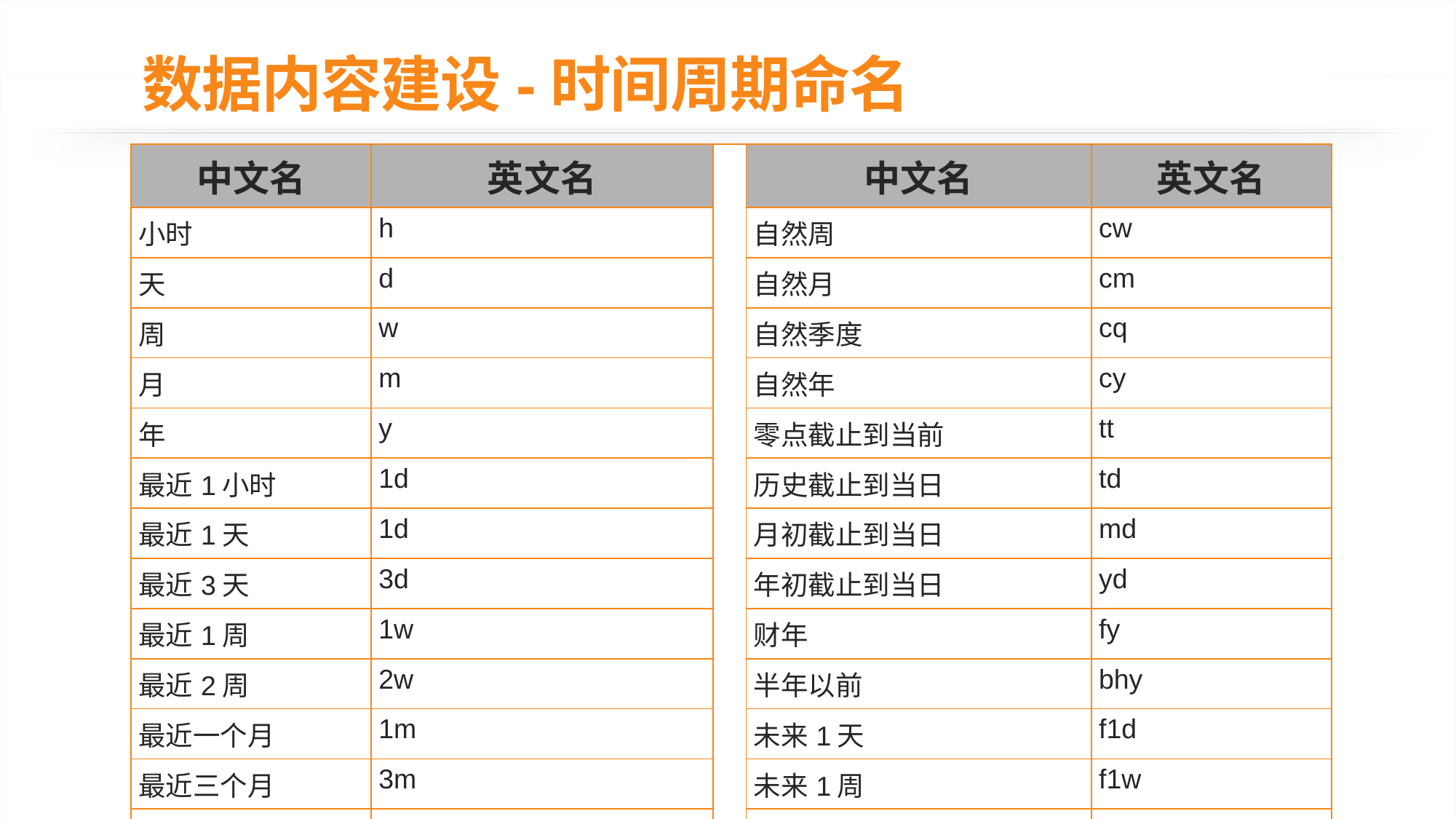

# 数据内容建设-时间周期命名
| 中文名 | 英文名 |  | 中文名 | 英文名 |
| --- | --- | --- | --- | --- |
| 小时 | h |  | 自然周 | cw |
| 天 | d |  | 自然月 | cm |
| 周 | w |  | 自然季度 | cq |
| 月 | m |  | 自然年 | cy |
| 年 | y |  | 零点截止到当前 | tt |
| 最近1小时 | 1d |  | 历史截止到当日 | td |
| 最近1天 | 1d |  | 月初截止到当日 | md |
| 最近3天 | 3d |  | 年初截止到当日 | yd |
| 最近1周 | 1w |  | 财年 | fy |
| 最近2周 | 2w |  | 半年以前 | bhy |
| 最近一个月 | 1m |  | 未来1天 | f1d |
| 最近三个月 | 3m |  | 未来1周 | f1w |
| 最近六个月 | 6m |  | 未来一个月 | f1m |
| 最近1年 | 1y |  | 未来一年 | f1y |